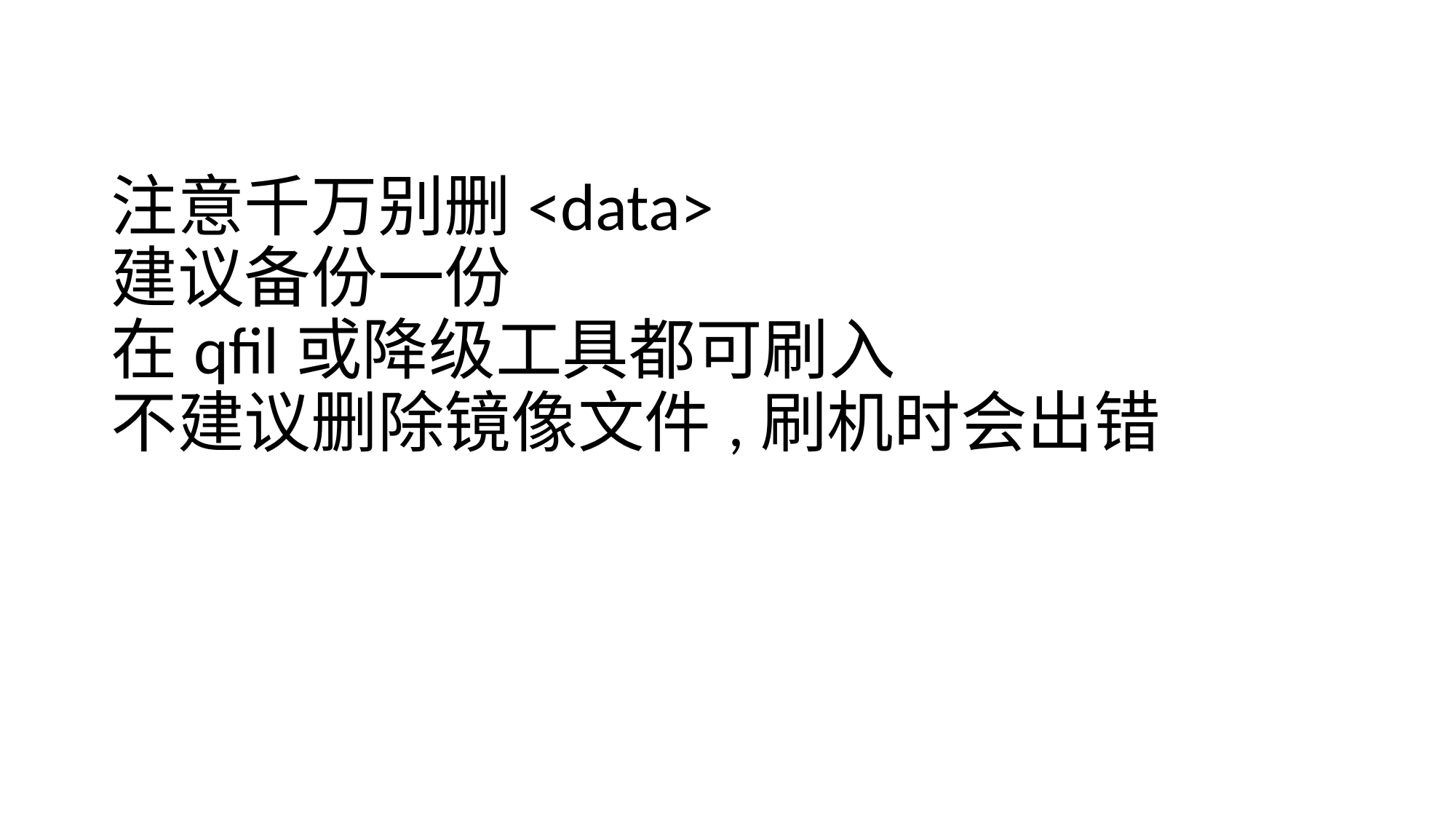

# 注意千万别删<data> 建议备份一份 在qfil或降级工具都可刷入 不建议删除镜像文件,刷机时会出错